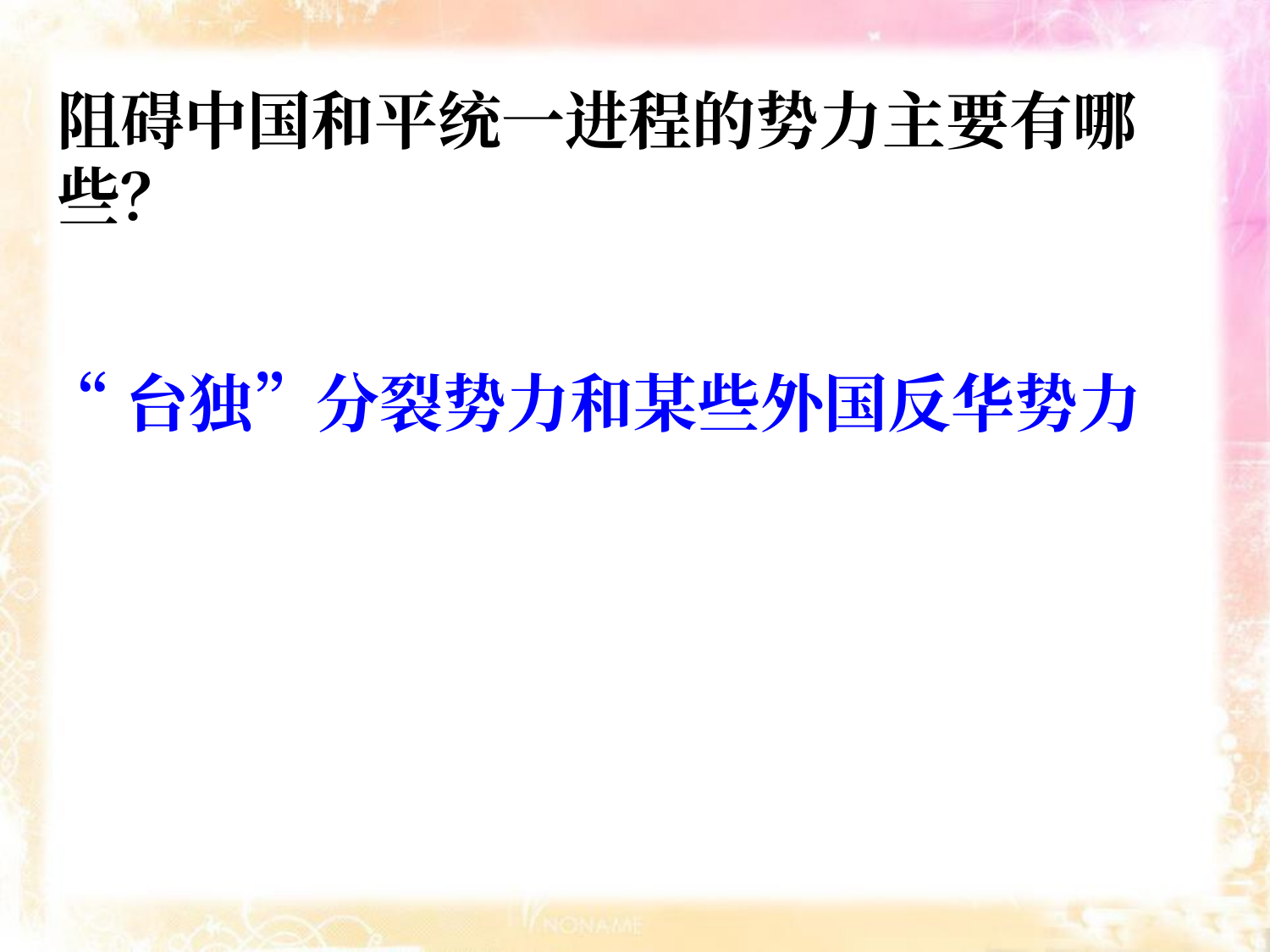

阻碍中国和平统一进程的势力主要有哪些？
“台独”分裂势力和某些外国反华势力